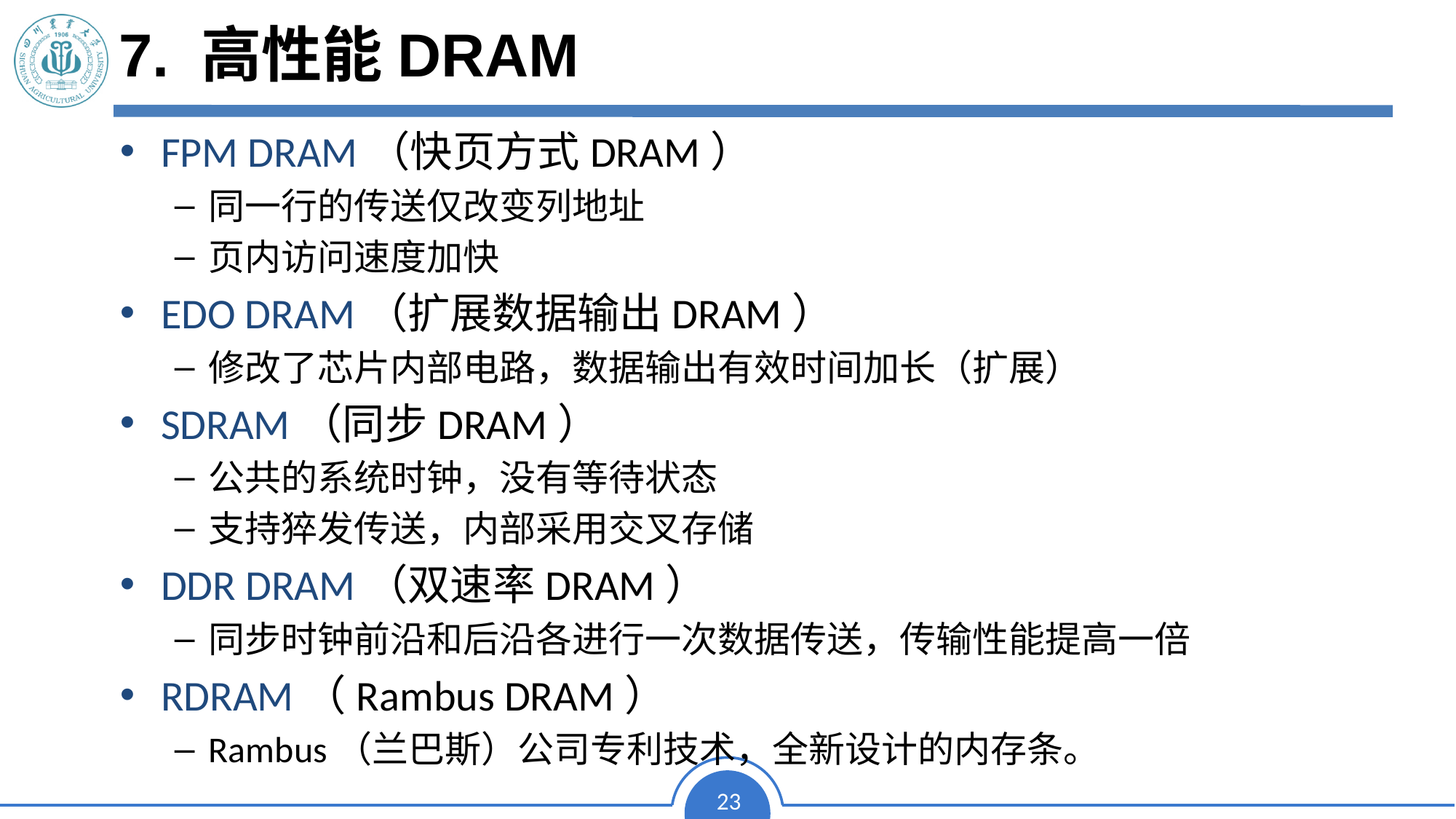

# 7. 高性能DRAM
FPM DRAM（快页方式DRAM）
同一行的传送仅改变列地址
页内访问速度加快
EDO DRAM（扩展数据输出DRAM）
修改了芯片内部电路，数据输出有效时间加长（扩展）
SDRAM（同步DRAM）
公共的系统时钟，没有等待状态
支持猝发传送，内部采用交叉存储
DDR DRAM（双速率DRAM）
同步时钟前沿和后沿各进行一次数据传送，传输性能提高一倍
RDRAM（Rambus DRAM）
Rambus（兰巴斯）公司专利技术，全新设计的内存条。